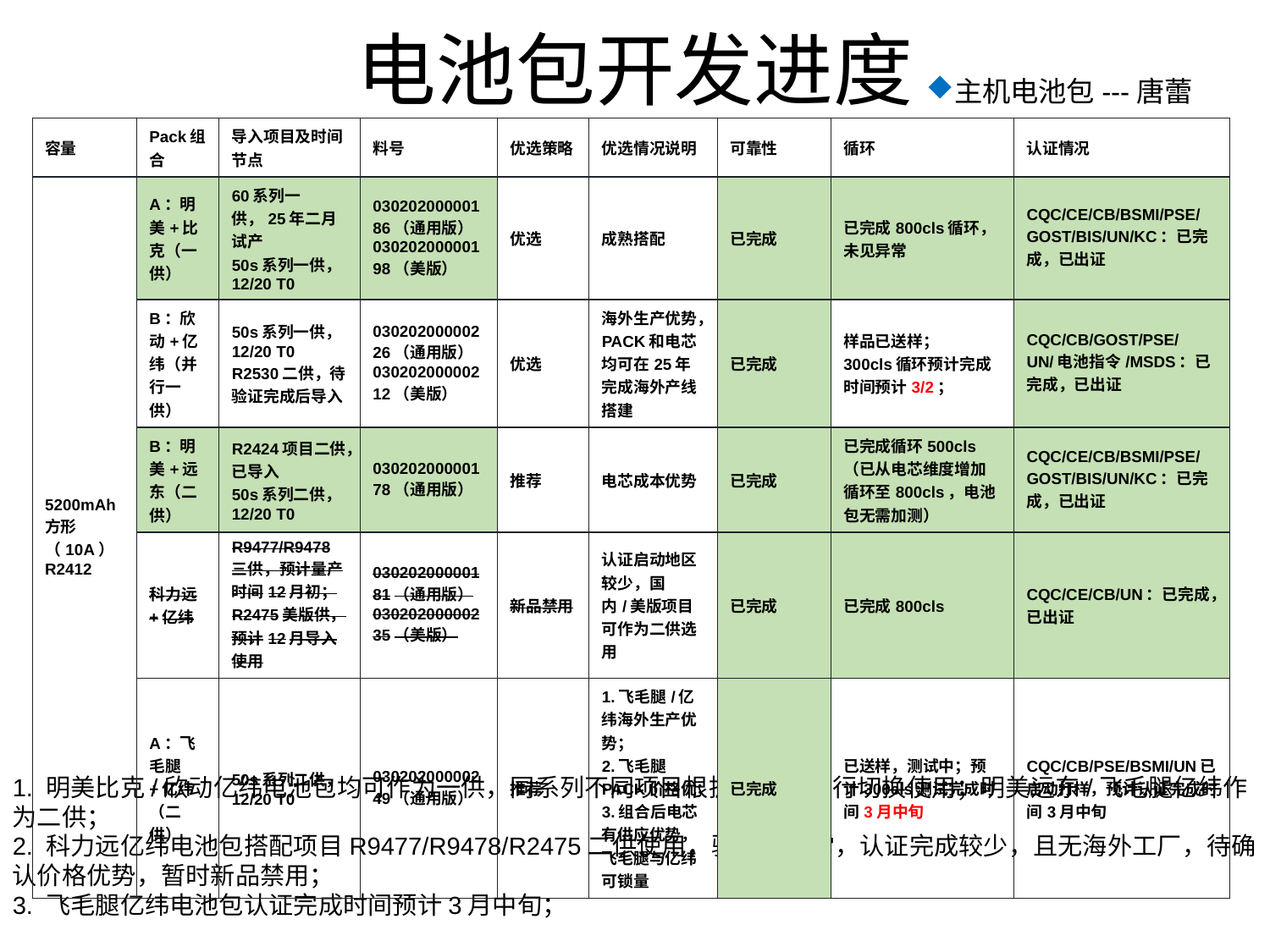

# 电池包开发进度
主机电池包---唐蕾
| 容量 | Pack组合 | 导入项目及时间节点 | 料号 | 优选策略 | 优选情况说明 | 可靠性 | 循环 | 认证情况 |
| --- | --- | --- | --- | --- | --- | --- | --- | --- |
| 5200mAh 方形（10A）R2412 | A：明美+比克（一供） | 60系列一供，25年二月试产 50s系列一供，12/20 T0 | 03020200000186（通用版） 03020200000198（美版） | 优选 | 成熟搭配 | 已完成 | 已完成800cls循环，未见异常 | CQC/CE/CB/BSMI/PSE/GOST/BIS/UN/KC：已完成，已出证 |
|  | B：欣动+亿纬（并行一供） | 50s系列一供，12/20 T0 R2530二供，待验证完成后导入 | 03020200000226（通用版） 03020200000212（美版） | 优选 | 海外生产优势，PACK和电芯均可在25年完成海外产线搭建 | 已完成 | 样品已送样； 300cls循环预计完成时间预计3/2； | CQC/CB/GOST/PSE/UN/电池指令/MSDS：已完成，已出证 |
|  | B：明美+远东（二供） | R2424项目二供，已导入 50s系列二供，12/20 T0 | 03020200000178（通用版） | 推荐 | 电芯成本优势 | 已完成 | 已完成循环500cls （已从电芯维度增加循环至800cls，电池包无需加测） | CQC/CE/CB/BSMI/PSE/GOST/BIS/UN/KC：已完成，已出证 |
|  | 科力远+亿纬 | R9477/R9478三供，预计量产时间12月初；R2475美版供，预计12月导入使用 | 03020200000181（通用版） 03020200000235（美版） | 新品禁用 | 认证启动地区较少，国内/美版项目可作为二供选用 | 已完成 | 已完成800cls | CQC/CE/CB/UN：已完成，已出证 |
|  | A：飞毛腿+亿纬（二供） | 50s系列二供，12/20 T0 | 03020200000249（通用版） | 推荐 | 1.飞毛腿/亿纬海外生产优势； 2.飞毛腿PACK价格优； 3.组合后电芯有供应优势，飞毛腿与亿纬可锁量 | 已完成 | 已送样，测试中；预计300cls测试完成时间3月中旬 | CQC/CB/PSE/BSMI/UN已启动打样，预计认证完成时间3月中旬 |
1. 明美比克/欣动亿纬电池包均可作为一供，同系列不同项目根据量多少进行切换使用；明美远东/飞毛腿亿纬作为二供；
2. 科力远亿纬电池包搭配项目R9477/R9478/R2475二供使用，验证无异常，认证完成较少，且无海外工厂，待确认价格优势，暂时新品禁用；
3. 飞毛腿亿纬电池包认证完成时间预计3月中旬；